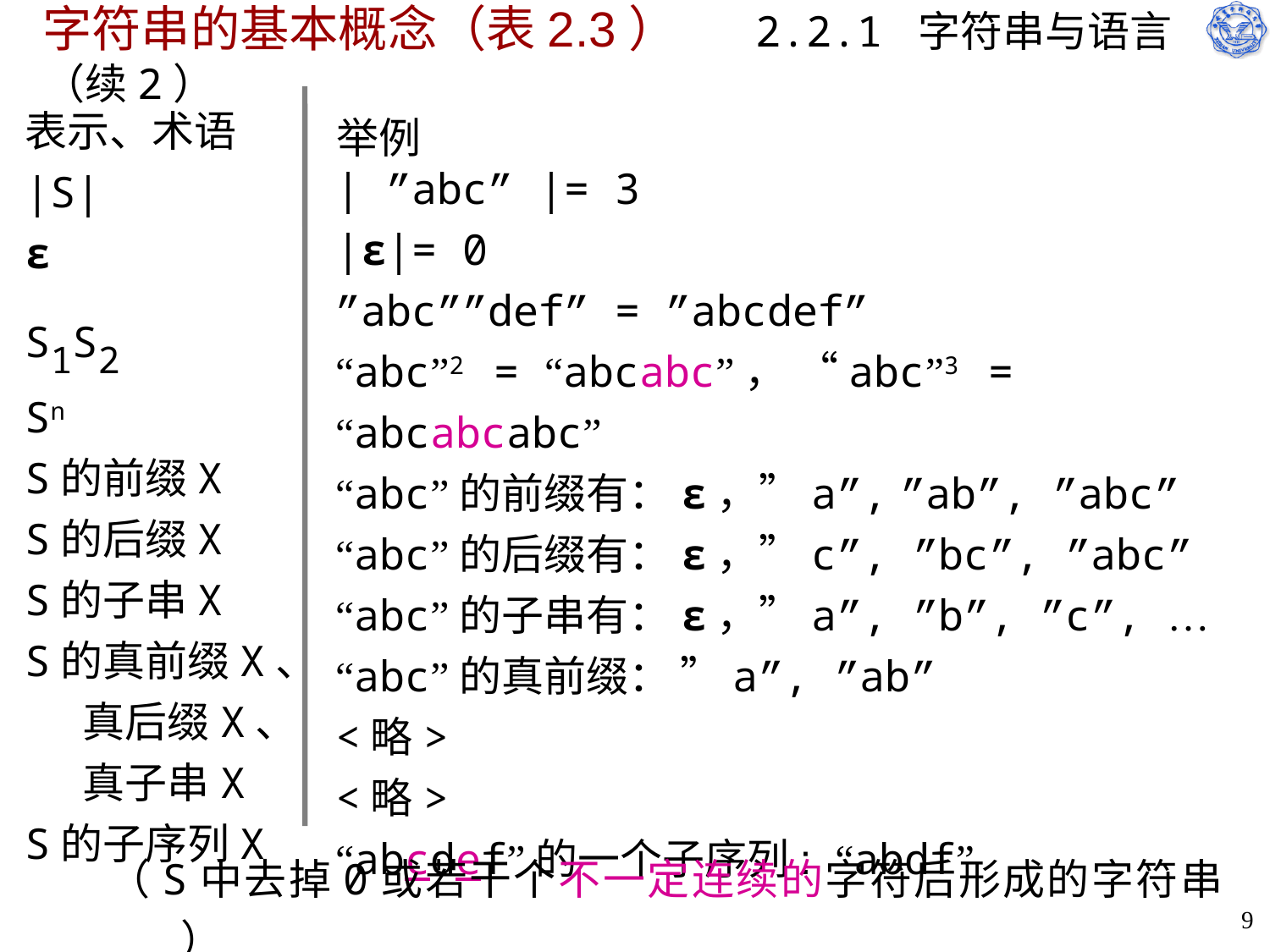

# 字符串的基本概念（表2.3）      2.2.1 字符串与语言（续2）

表示、术语
|S|
ε
S1S2
Sn
S的前缀X
S的后缀X
S的子串X
S的真前缀X、
     真后缀X、
     真子串X
S的子序列X

| ”abc” |= 3
|ε|= 0
”abc””def” = ”abcdef”
“abc”2  = “abcabc”， “abc”3  = “abcabcabc”
“abc”的前缀有：ε，”a”, ”ab”, ”abc”
“abc”的后缀有：ε，”c”, ”bc”, ”abc”
“abc”的子串有：ε，”a”, ”b”, ”c”, …
“abc”的真前缀： ”a”, ”ab”
<略>
<略>
“abcdef”的一个子序列:  “abdf”
举例
（S中去掉0或若干个不一定连续的字符后形成的字符串 ）
9